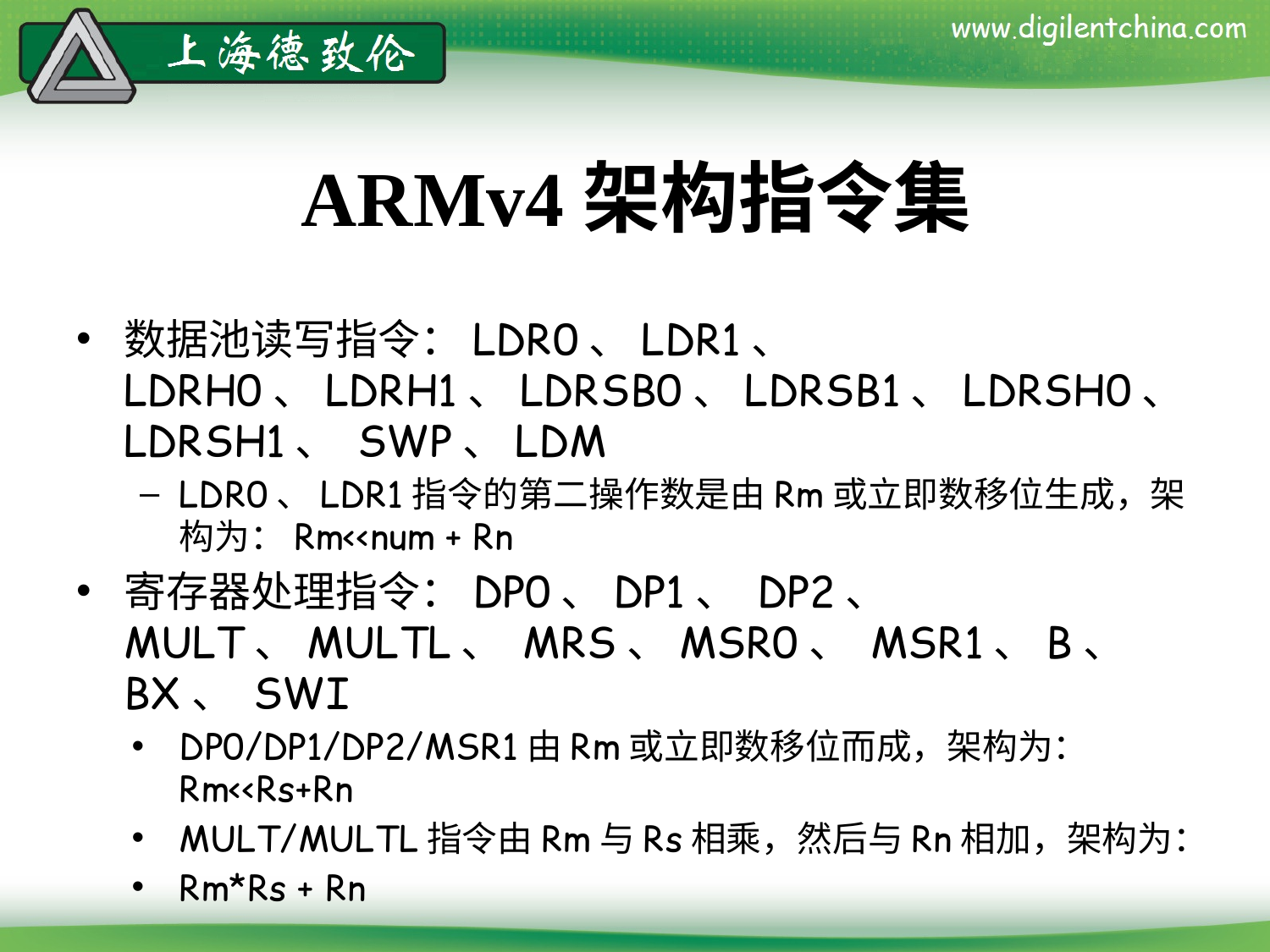

# ARMv4架构指令集
数据池读写指令：LDR0、LDR1、 LDRH0、LDRH1、LDRSB0、LDRSB1、LDRSH0、LDRSH1、 SWP、LDM
LDR0、LDR1指令的第二操作数是由Rm或立即数移位生成，架构为：Rm<<num + Rn
寄存器处理指令：DP0、DP1、 DP2、 MULT、MULTL、 MRS、MSR0、 MSR1、B、 BX、 SWI
DP0/DP1/DP2/MSR1由Rm或立即数移位而成，架构为：Rm<<Rs+Rn
MULT/MULTL指令由Rm与Rs相乘，然后与Rn相加，架构为：
Rm*Rs + Rn